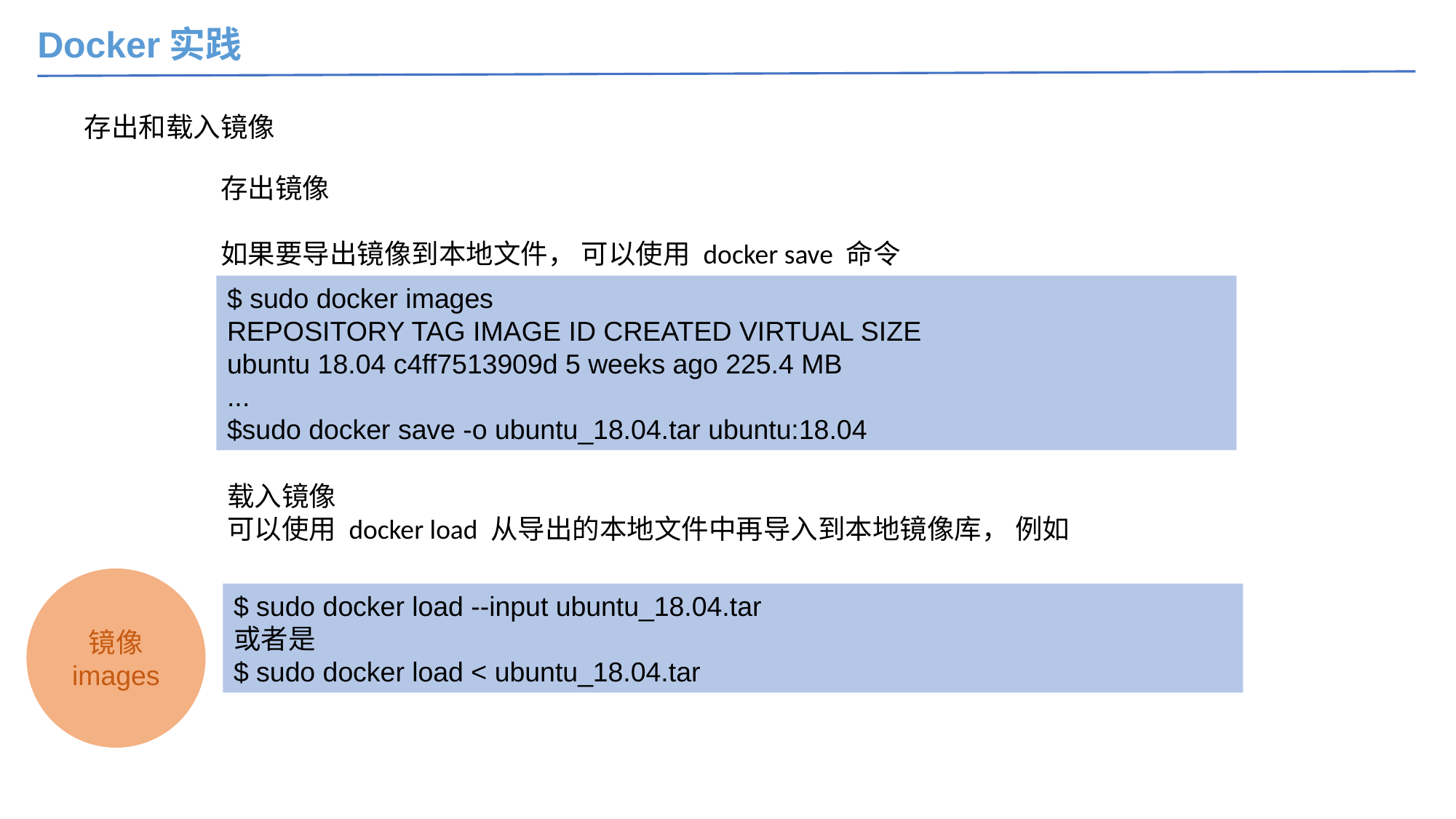

Docker实践
存出和载入镜像
存出镜像

如果要导出镜像到本地文件， 可以使用 docker save 命令
$ sudo docker images
REPOSITORY TAG IMAGE ID CREATED VIRTUAL SIZE
ubuntu 18.04 c4ff7513909d 5 weeks ago 225.4 MB
...
$sudo docker save -o ubuntu_18.04.tar ubuntu:18.04
载入镜像
可以使用 docker load 从导出的本地文件中再导入到本地镜像库， 例如
镜像
images
$ sudo docker load --input ubuntu_18.04.tar
或者是
$ sudo docker load < ubuntu_18.04.tar